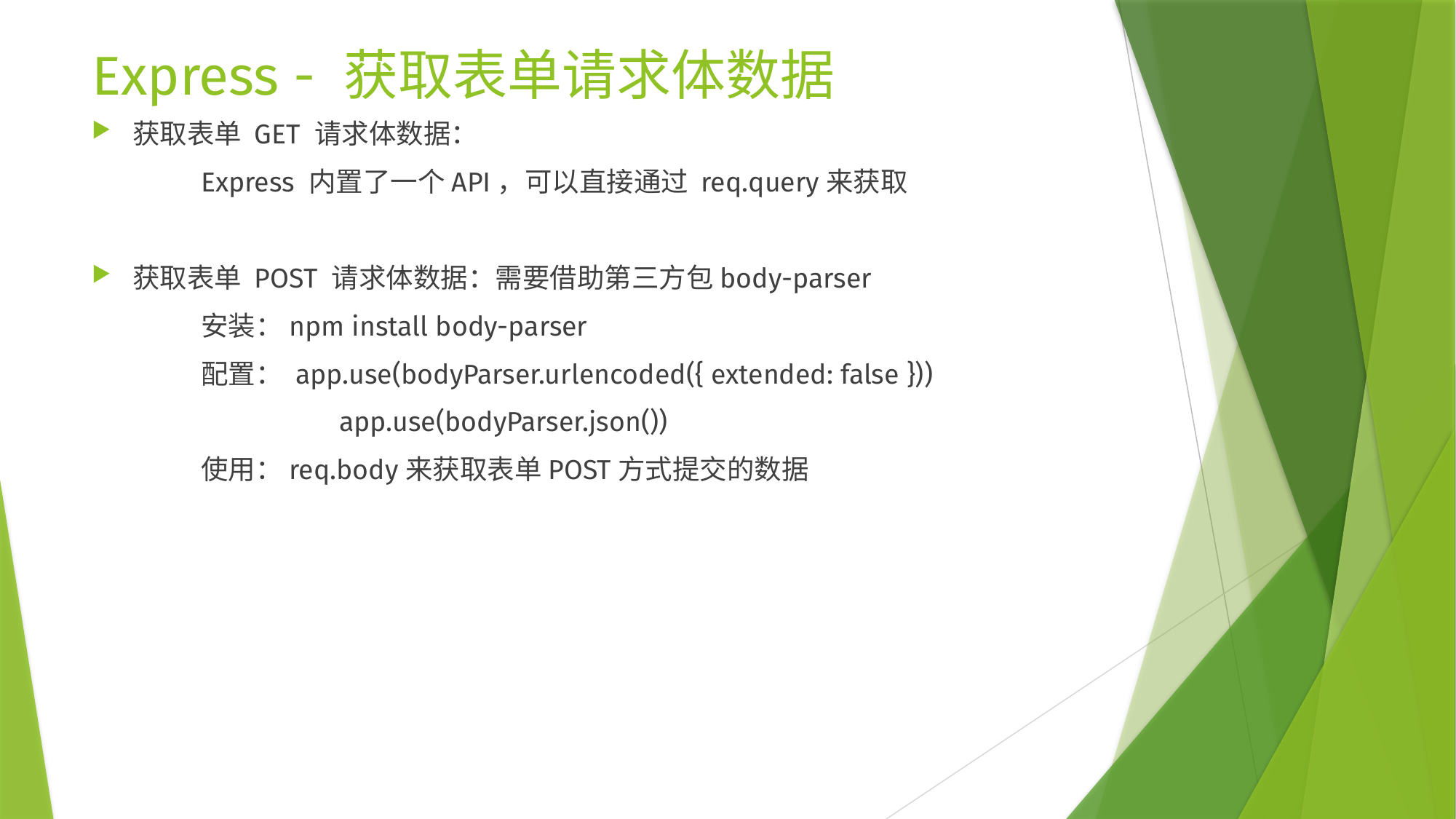

# Express - 获取表单请求体数据
获取表单 GET 请求体数据：
	Express 内置了一个API，可以直接通过 req.query来获取

获取表单 POST 请求体数据：需要借助第三方包body-parser
	安装：npm install body-parser
	配置： app.use(bodyParser.urlencoded({ extended: false }))
		    app.use(bodyParser.json())
	使用：req.body来获取表单POST方式提交的数据